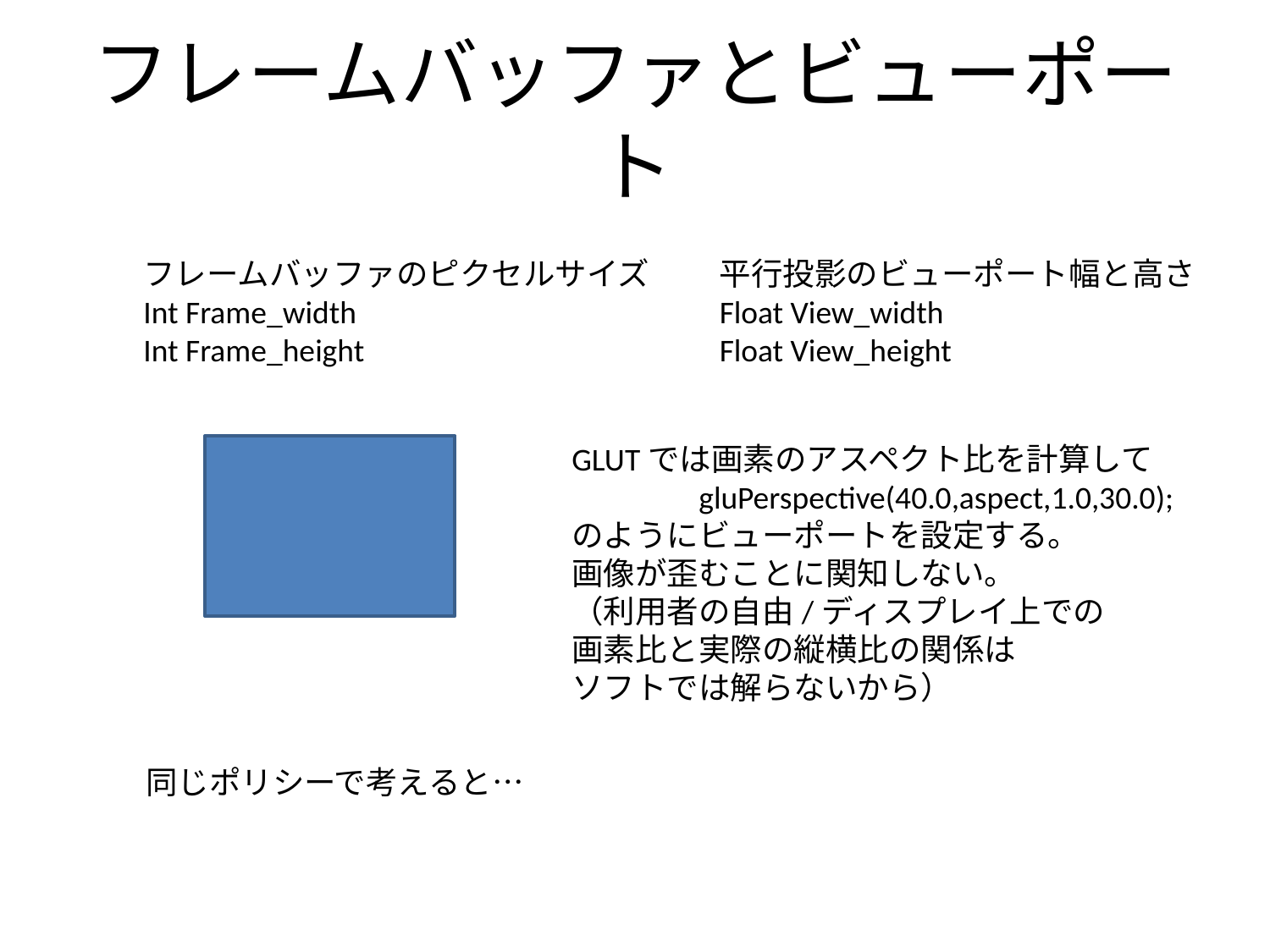

# フレームバッファとビューポート
フレームバッファのピクセルサイズ
Int Frame_width
Int Frame_height
平行投影のビューポート幅と高さ
Float View_width
Float View_height
GLUTでは画素のアスペクト比を計算して
	gluPerspective(40.0,aspect,1.0,30.0);
のようにビューポートを設定する。
画像が歪むことに関知しない。
（利用者の自由/ディスプレイ上での
画素比と実際の縦横比の関係は
ソフトでは解らないから）

同じポリシーで考えると…